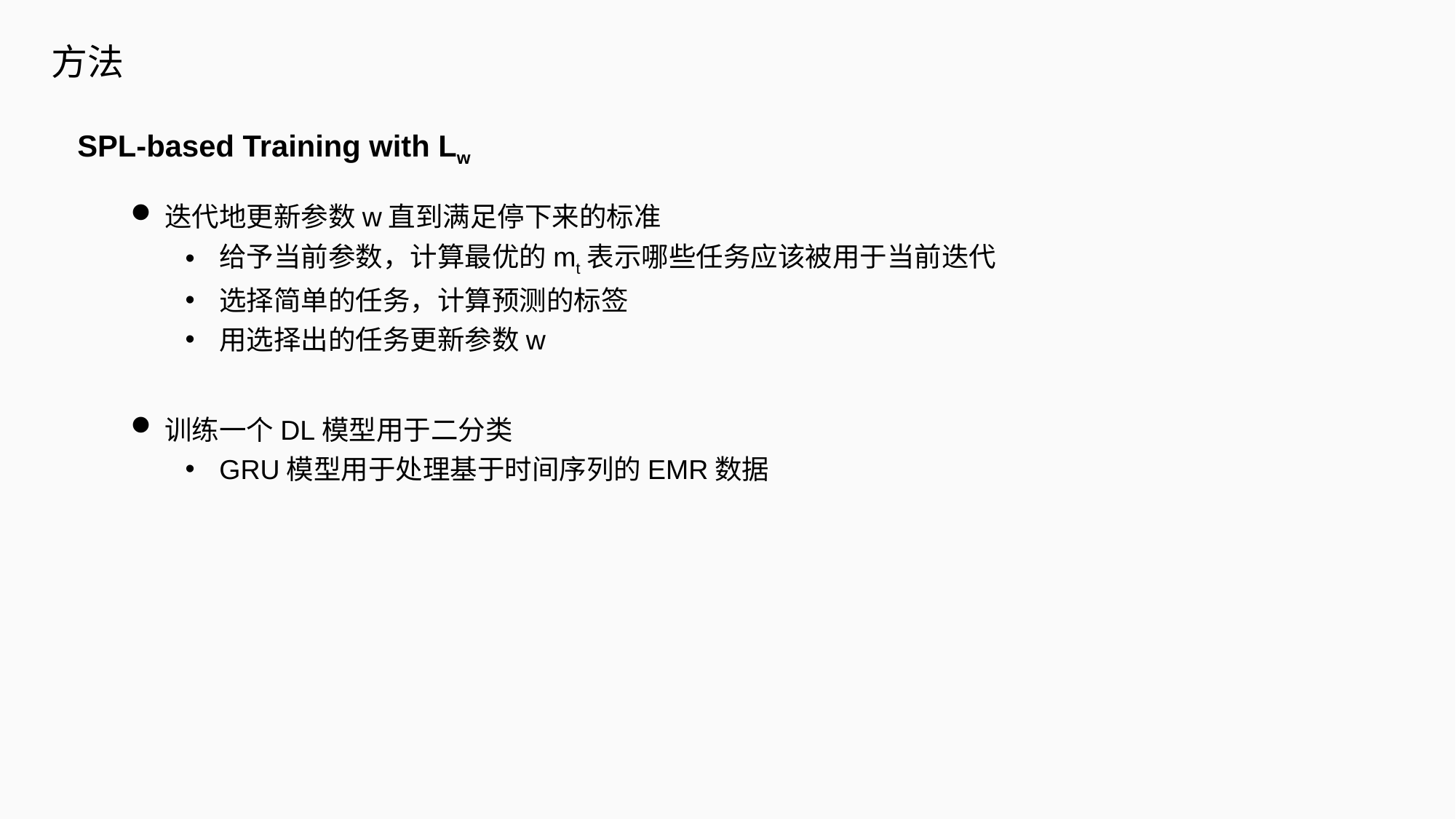

方法
SPL-based Training with Lw
迭代地更新参数w直到满足停下来的标准
给予当前参数，计算最优的mt表示哪些任务应该被用于当前迭代
选择简单的任务，计算预测的标签
用选择出的任务更新参数w
训练一个DL模型用于二分类
GRU模型用于处理基于时间序列的EMR数据